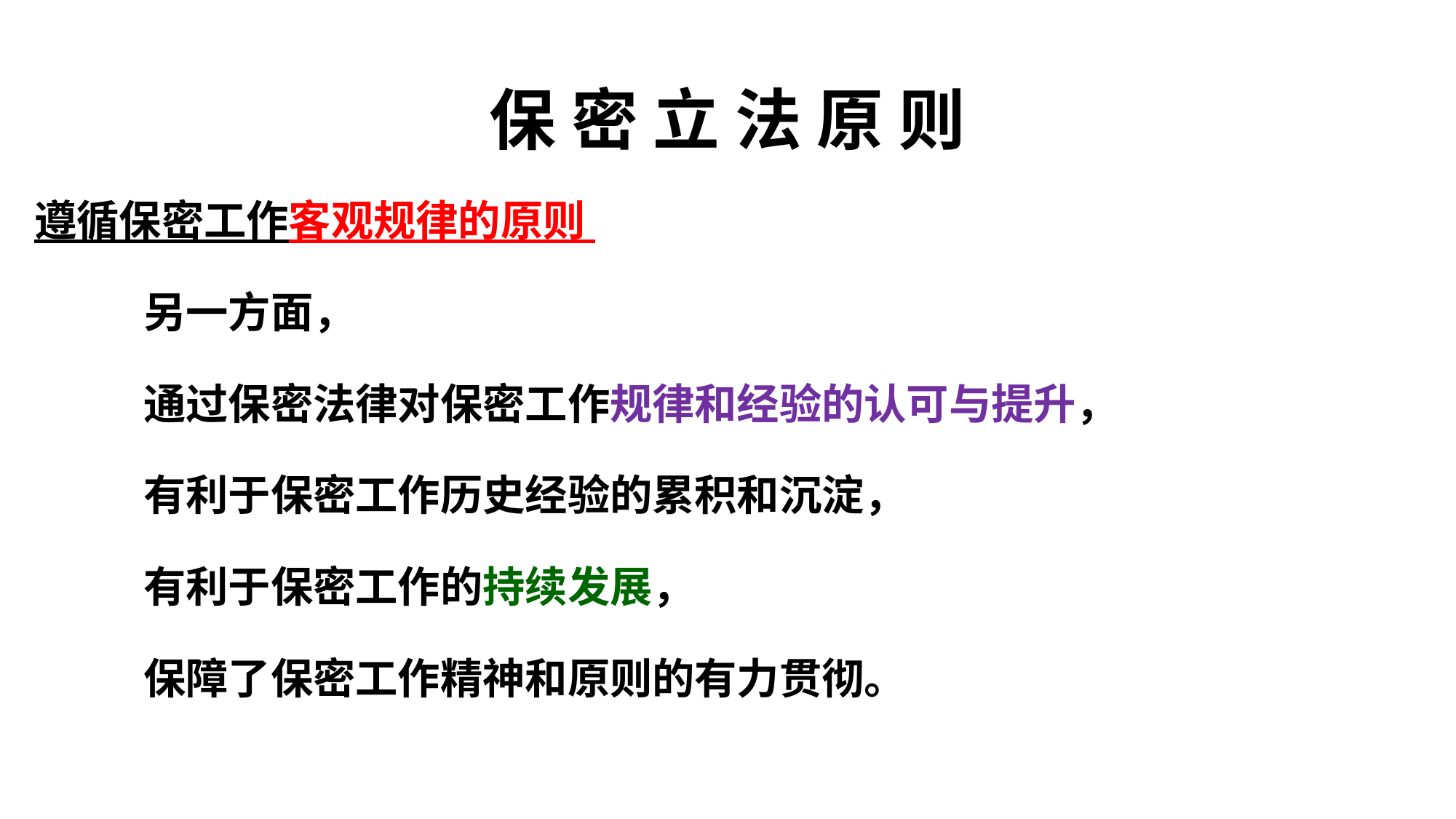

# 保 密 立 法 原 则
遵循保密工作客观规律的原则
	另一方面，
	通过保密法律对保密工作规律和经验的认可与提升，
	有利于保密工作历史经验的累积和沉淀，
	有利于保密工作的持续发展，
	保障了保密工作精神和原则的有力贯彻。